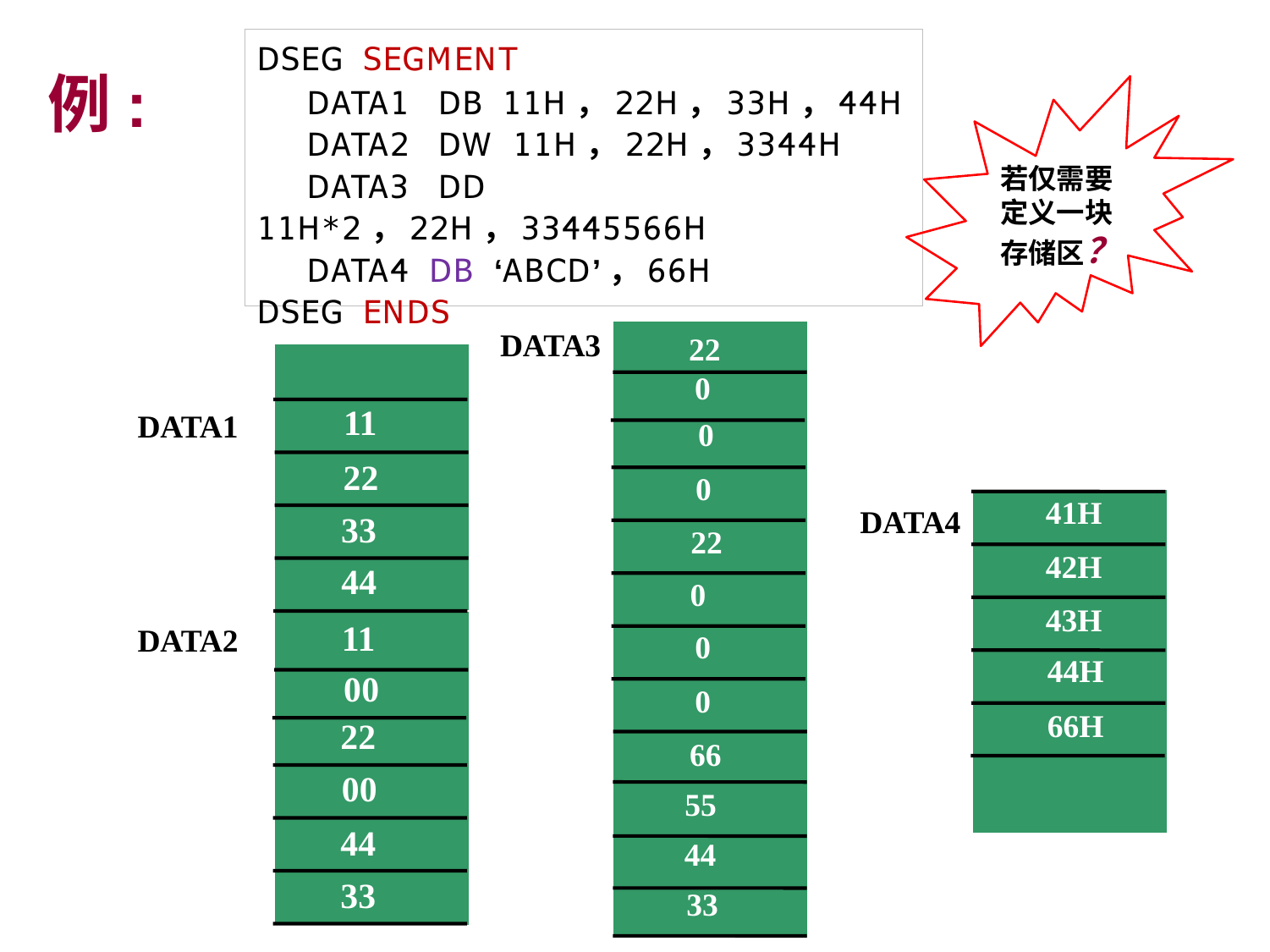

DSEG  SEGMENT
DATA1   DB  11H，22H，33H，44H
DATA2   DW  11H，22H，3344H
DATA3   DD  11H*2，22H，33445566H
DATA4  DB  ‘ABCD’，66H
DSEG  ENDS
# 例:
若仅需要定义一块存储区？
DATA3

22
0

0

0

22

0

0

0

66

55

44

33

11

DATA1
22

33

44

41H

DATA4
42H

43H

44H

66H

11

DATA2

00

22

00

44

33